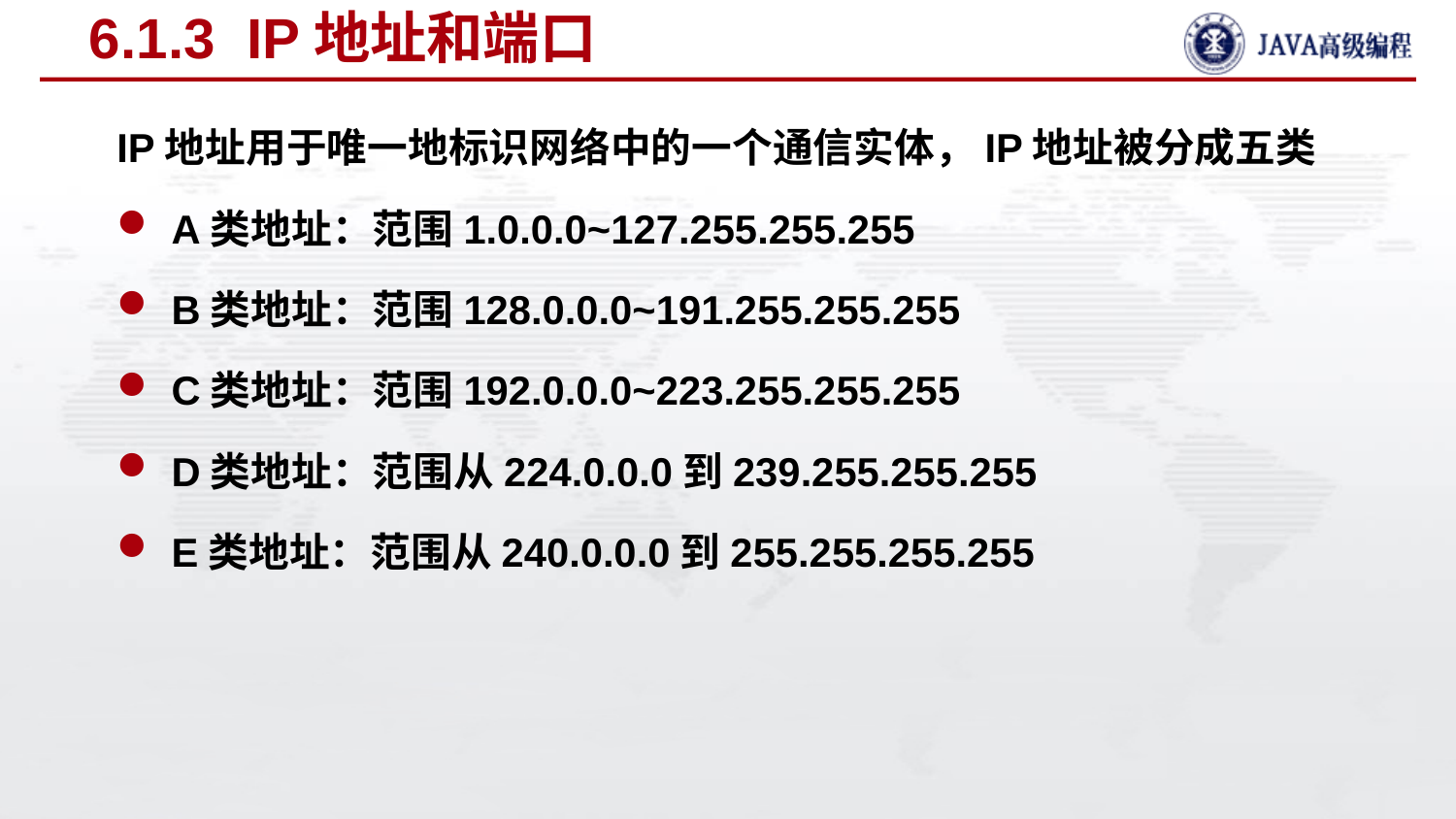

# 6.1.3  IP地址和端口
IP地址用于唯一地标识网络中的一个通信实体，IP地址被分成五类
A类地址：范围1.0.0.0~127.255.255.255
B类地址：范围128.0.0.0~191.255.255.255
C类地址：范围192.0.0.0~223.255.255.255
D类地址：范围从224.0.0.0到239.255.255.255
E类地址：范围从240.0.0.0到255.255.255.255